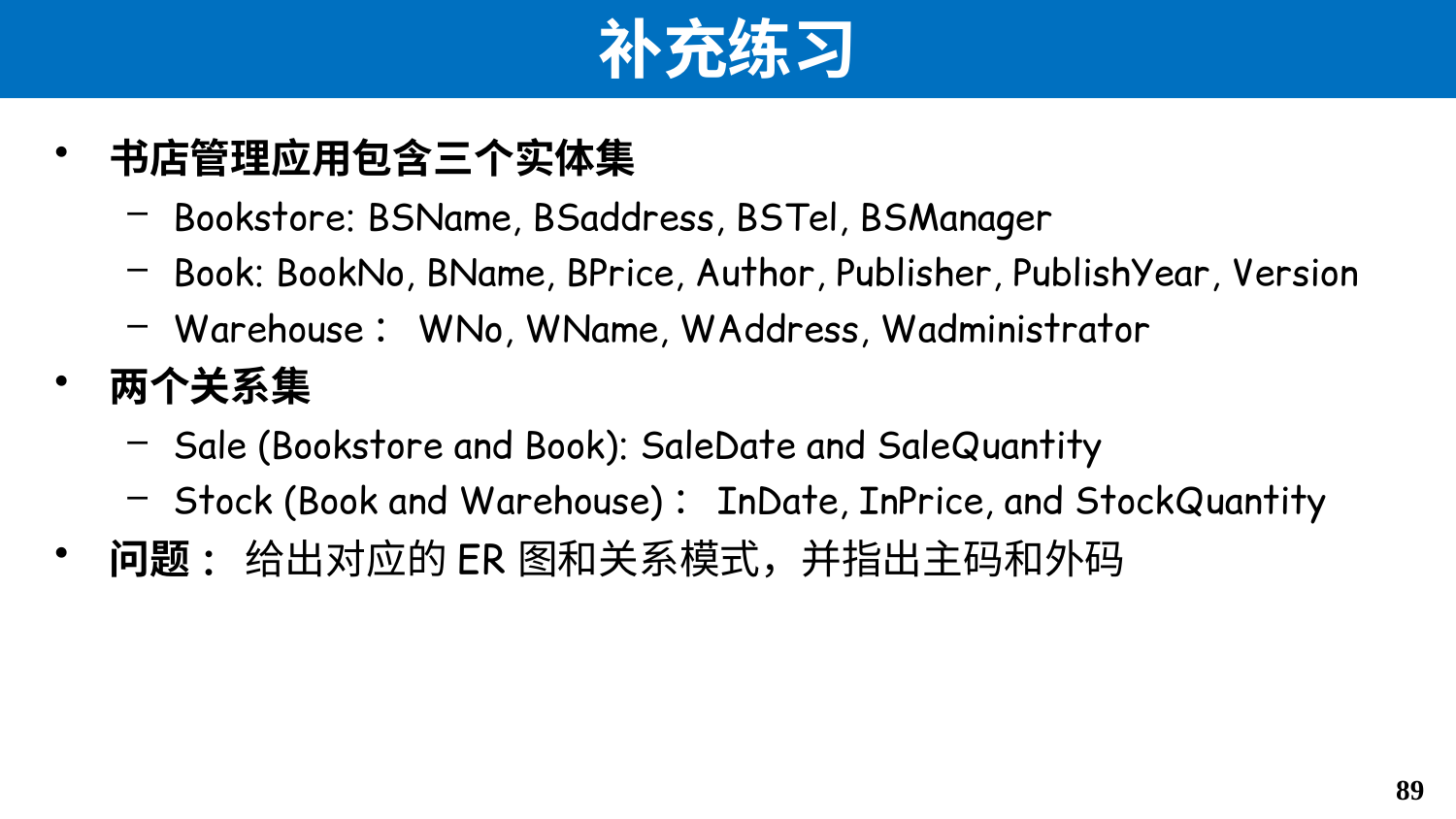

# 补充练习
书店管理应用包含三个实体集
Bookstore: BSName, BSaddress, BSTel, BSManager
Book: BookNo, BName, BPrice, Author, Publisher, PublishYear, Version
Warehouse：WNo, WName, WAddress, Wadministrator
两个关系集
Sale (Bookstore and Book): SaleDate and SaleQuantity
Stock (Book and Warehouse)：InDate, InPrice, and StockQuantity
问题: 给出对应的ER图和关系模式，并指出主码和外码